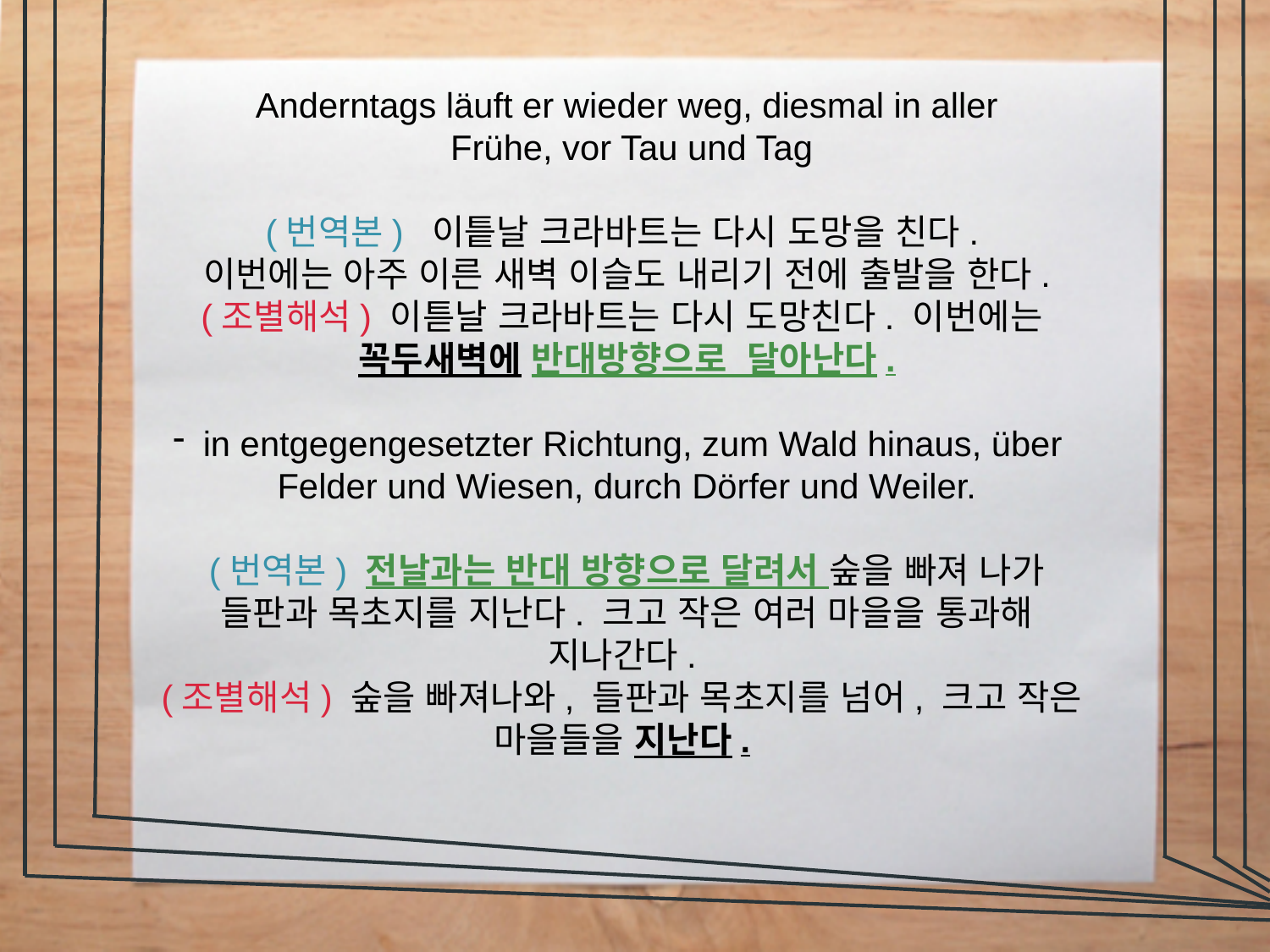

Anderntags läuft er wieder weg, diesmal in aller
 Frühe, vor Tau und Tag

(번역본)  이틑날 크라바트는 다시 도망을 친다.
이번에는 아주 이른 새벽 이슬도 내리기 전에 출발을 한다.
(조별해석) 이튿날 크라바트는 다시 도망친다. 이번에는
꼭두새벽에 반대방향으로  달아난다.

in entgegengesetzter Richtung, zum Wald hinaus, über Felder und Wiesen, durch Dörfer und Weiler.

(번역본) 전날과는 반대 방향으로 달려서 숲을 빠져 나가 들판과 목초지를 지난다. 크고 작은 여러 마을을 통과해 지나간다.
(조별해석) 숲을 빠져나와, 들판과 목초지를 넘어, 크고 작은
마을들을 지난다.